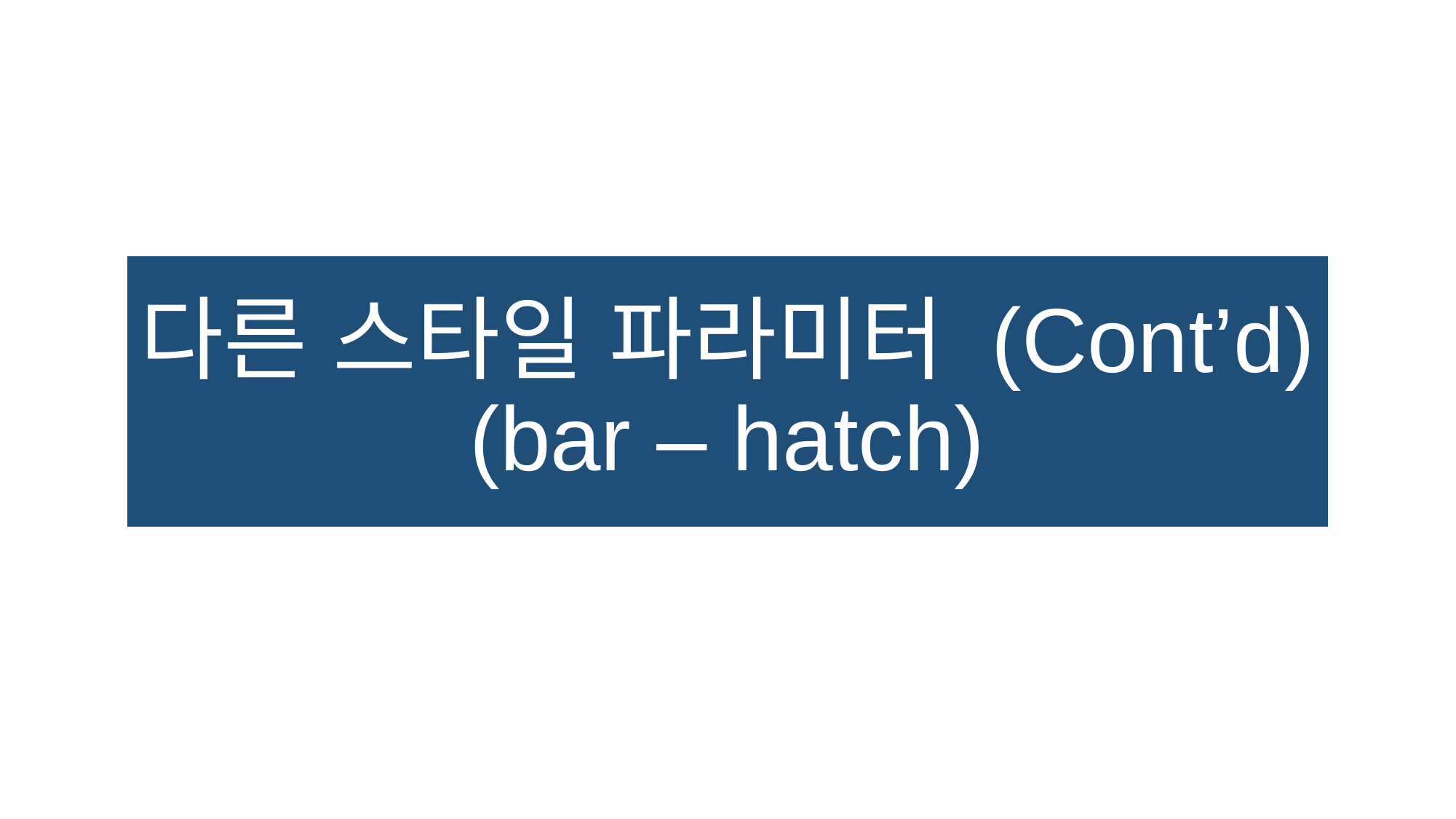

# 다른 스타일 파라미터 (Cont’d) (bar – hatch)